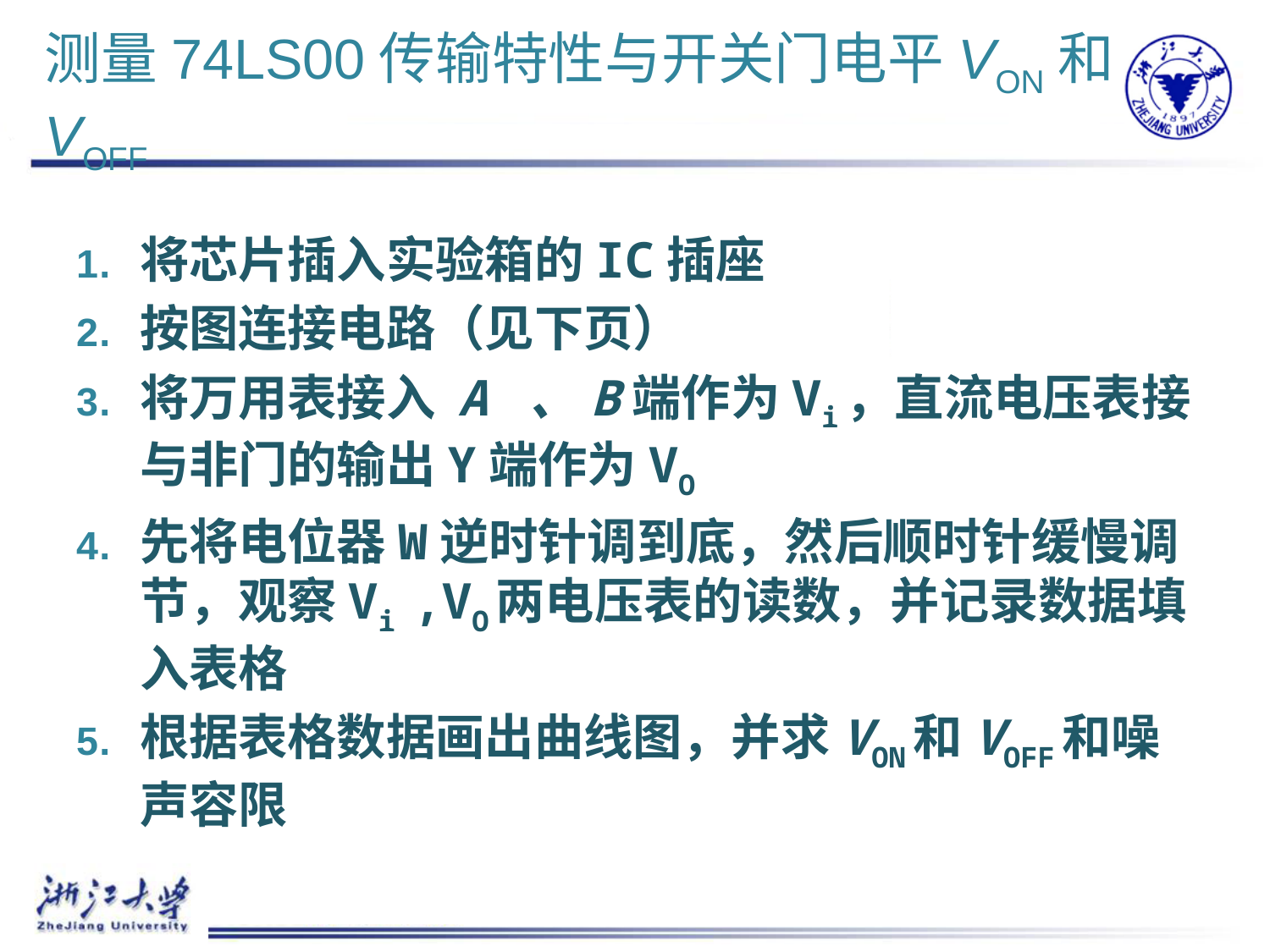

# 测量74LS00传输特性与开关门电平VON和VOFF
将芯片插入实验箱的IC插座
按图连接电路（见下页）
将万用表接入 A 、B端作为Vi，直流电压表接与非门的输出Y端作为VO
先将电位器W逆时针调到底，然后顺时针缓慢调节，观察Vi ,VO两电压表的读数，并记录数据填入表格
根据表格数据画出曲线图，并求VON和VOFF和噪声容限